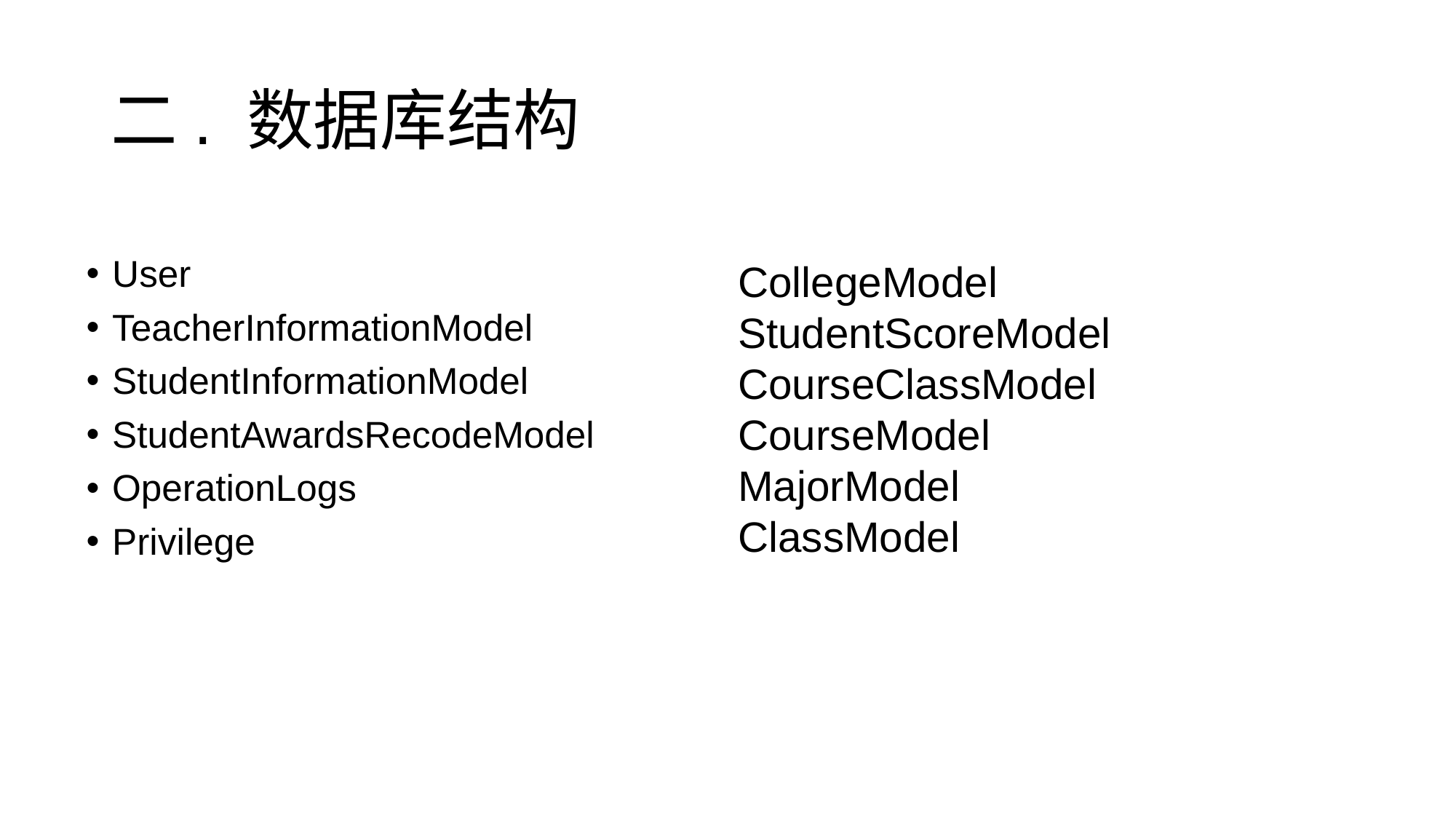

# 二. 数据库结构
User
TeacherInformationModel
StudentInformationModel
StudentAwardsRecodeModel
OperationLogs
Privilege

CollegeModel
StudentScoreModel
CourseClassModel
CourseModel
MajorModel
ClassModel